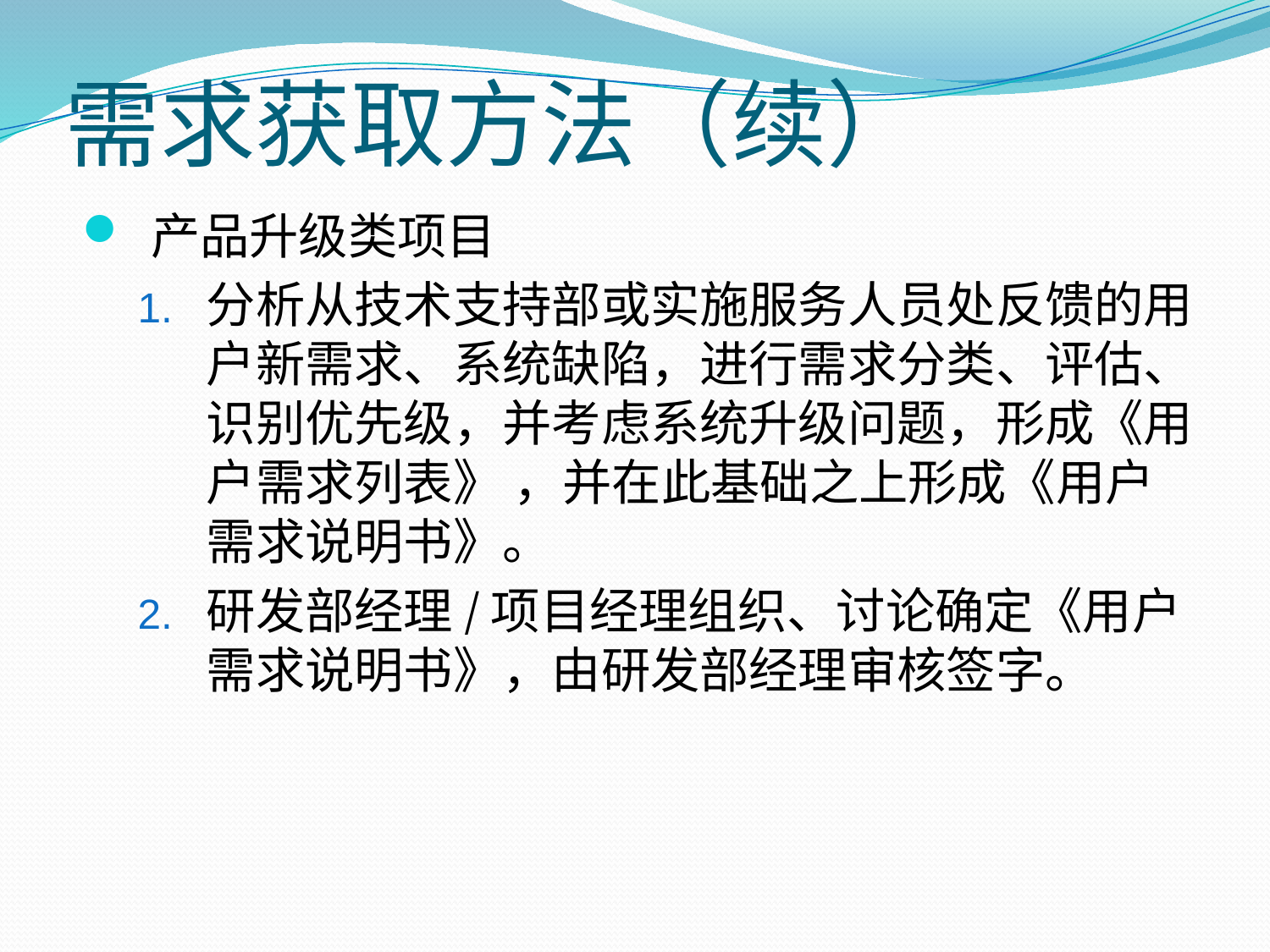

需求获取方法（续）
产品升级类项目
分析从技术支持部或实施服务人员处反馈的用户新需求、系统缺陷，进行需求分类、评估、识别优先级，并考虑系统升级问题，形成《用户需求列表》 ，并在此基础之上形成《用户需求说明书》。
研发部经理/项目经理组织、讨论确定《用户需求说明书》，由研发部经理审核签字。